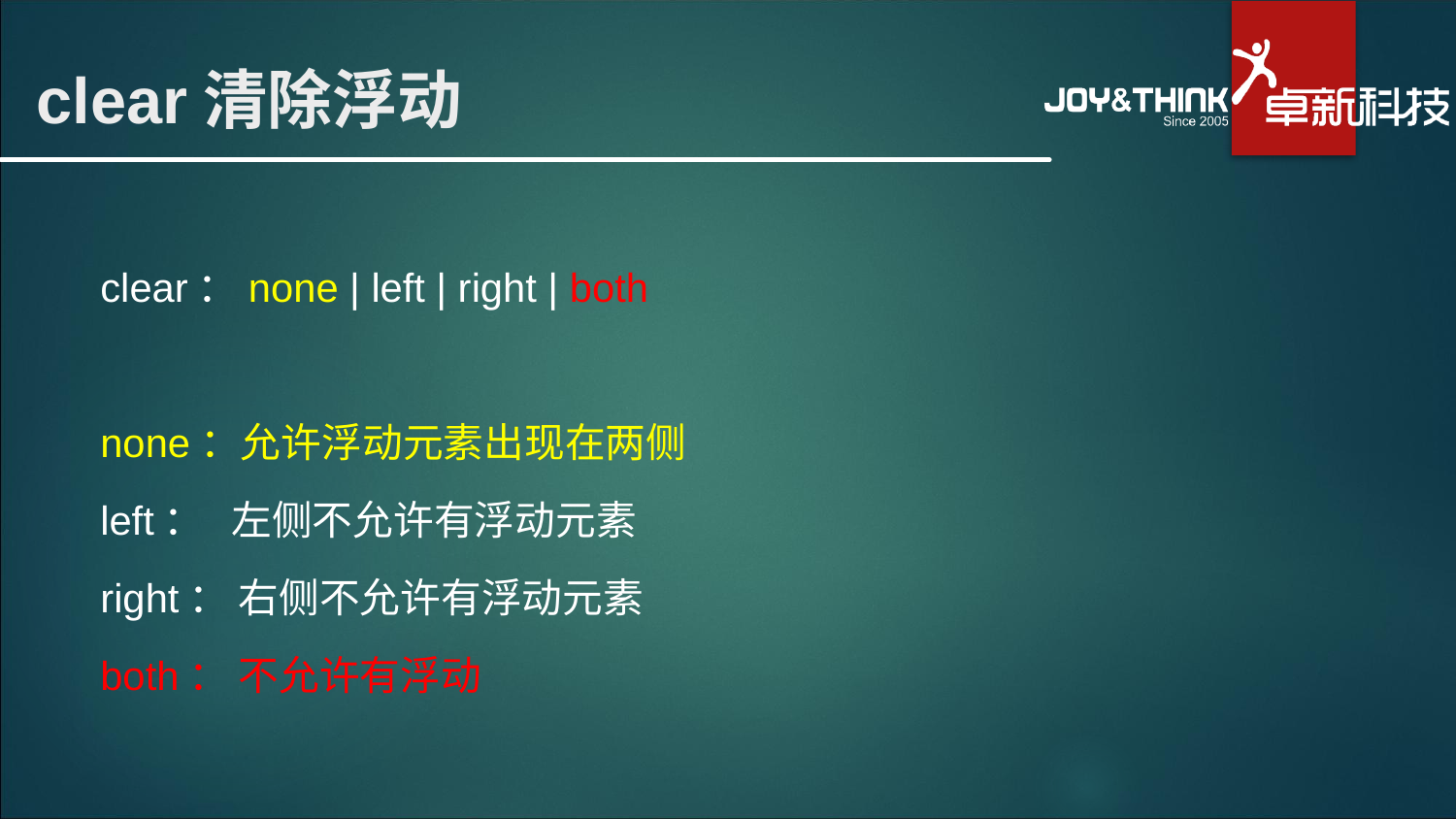

# clear清除浮动
clear：none | left | right | both

none：允许浮动元素出现在两侧
left：   左侧不允许有浮动元素
right： 右侧不允许有浮动元素
both： 不允许有浮动